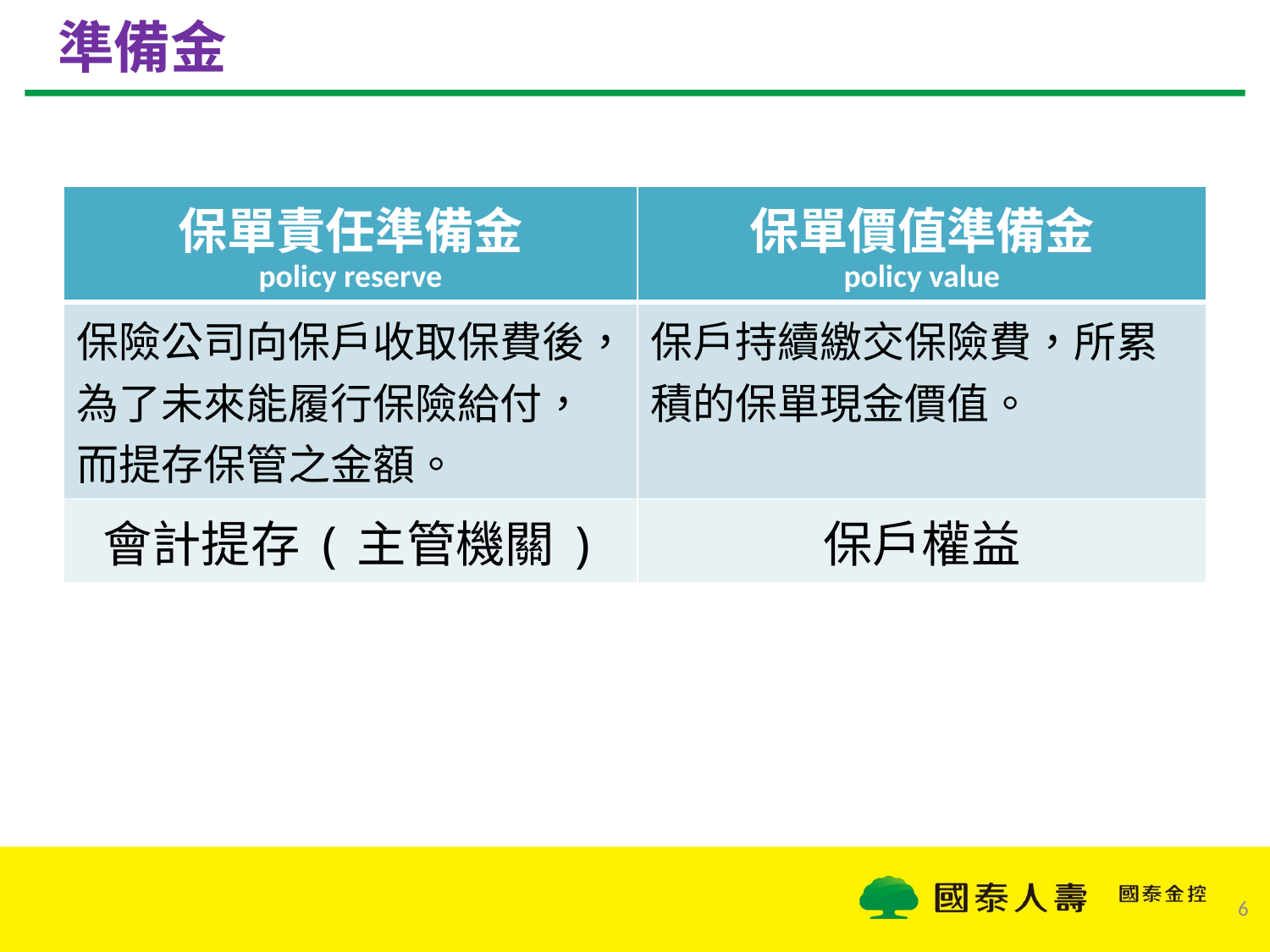

# 準備金

| 保單責任準備金 policy reserve | 保單價值準備金 policy value |
| --- | --- |
| 保險公司向保戶收取保費後，為了未來能履行保險給付，而提存保管之金額。 | 保戶持續繳交保險費，所累積的保單現金價值。 |
| 會計提存(主管機關) | 保戶權益 |
6